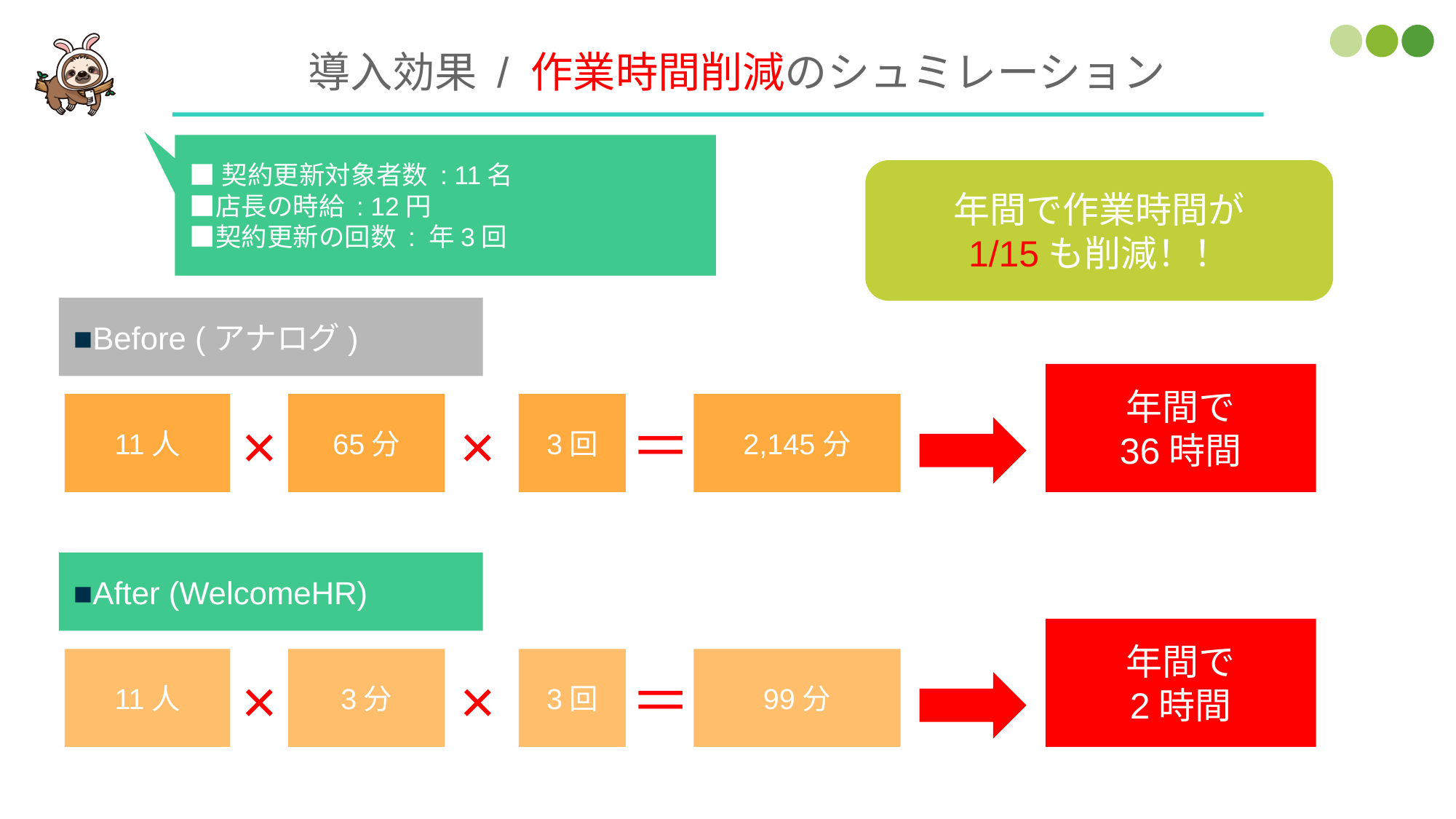

導入効果 / 作業時間削減のシュミレーション

■契約更新対象者数 : 11名
■店長の時給 : 12円
■契約更新の回数 : 年3回

年間で作業時間が
1/15も削減！！

■Before (アナログ)
年間で
36時間

×
×
＝

11人

65分

3回

2,145分

■After (WelcomeHR)
年間で
2時間

×
×
＝

11人

3分

3回

99分